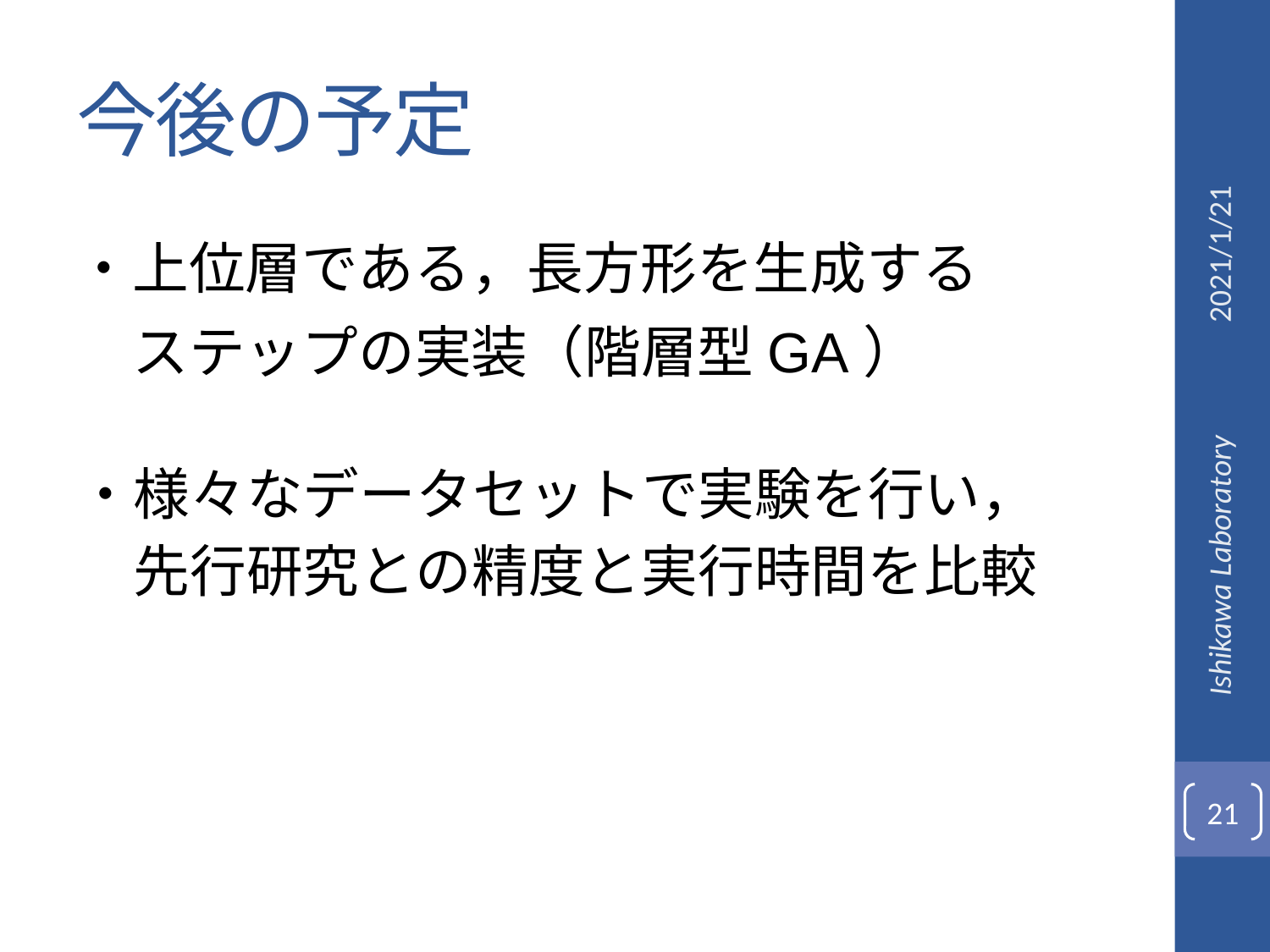

# 今後の予定
2021/1/21
・上位層である，長方形を生成する
　ステップの実装（階層型GA）
・様々なデータセットで実験を行い，
　先行研究との精度と実行時間を比較
Ishikawa Laboratory
21